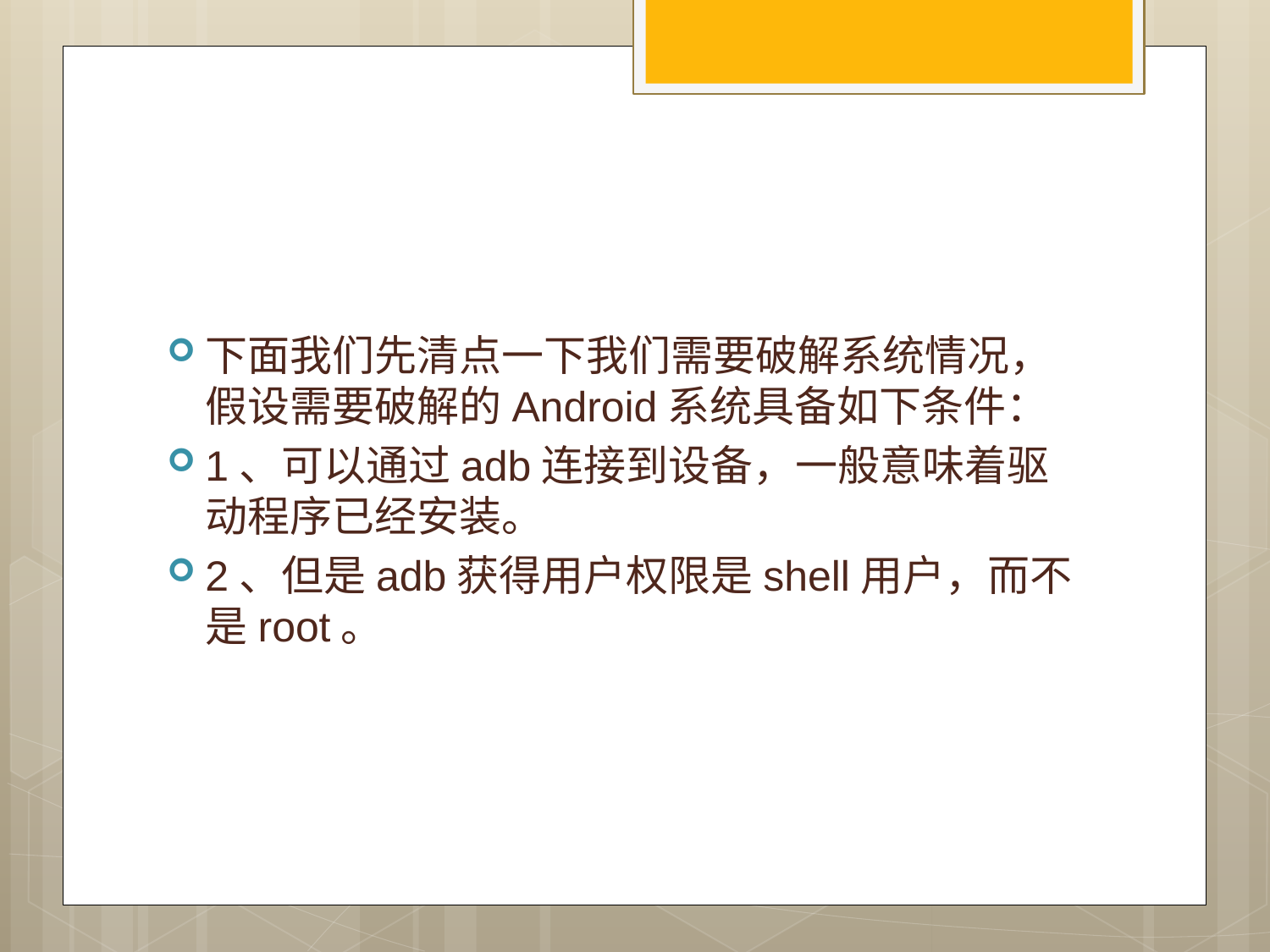

#
下面我们先清点一下我们需要破解系统情况，假设需要破解的Android系统具备如下条件：
1、可以通过adb连接到设备，一般意味着驱动程序已经安装。
2、但是adb获得用户权限是shell用户，而不是root。